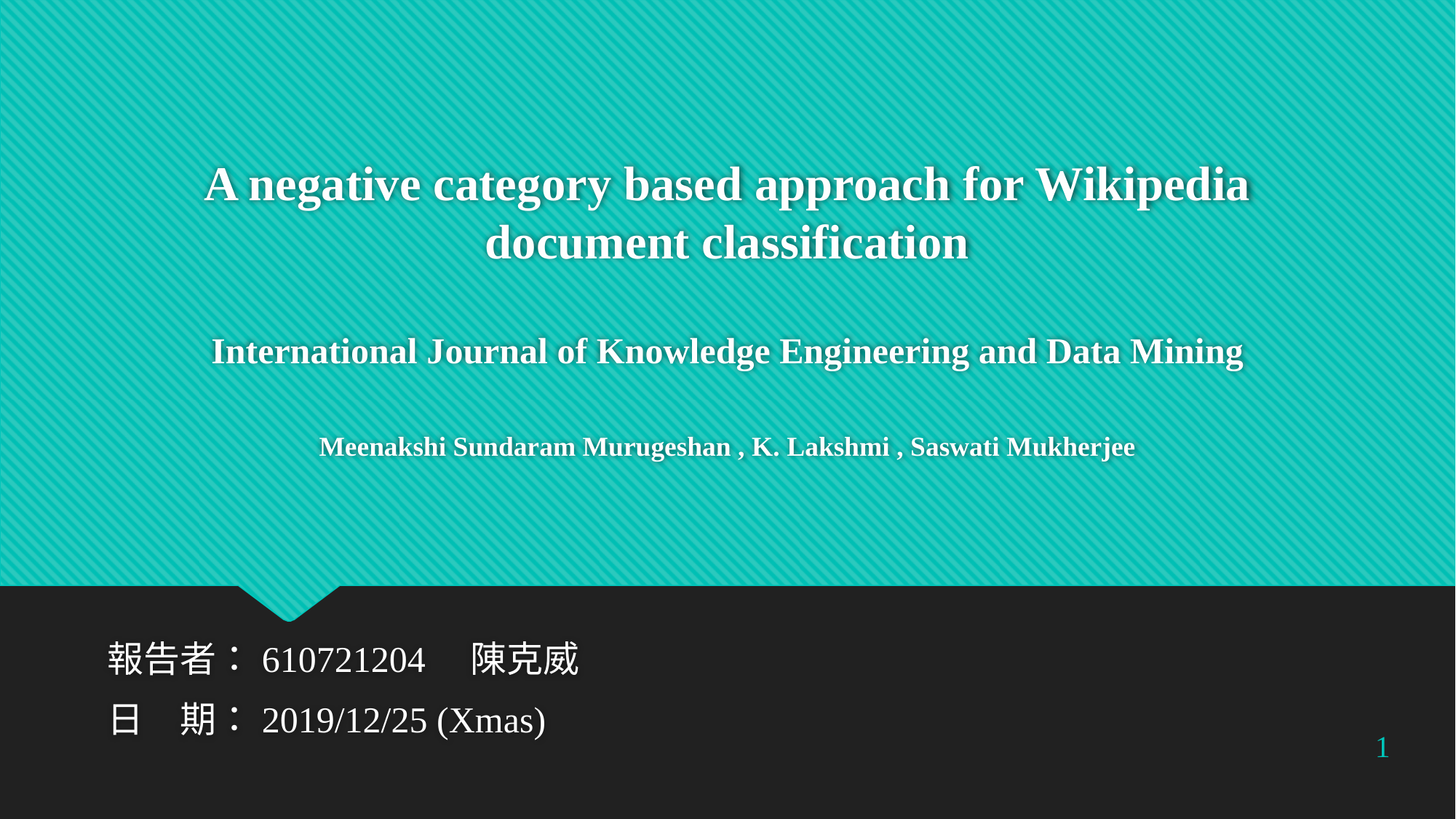

# A negative category based approach for Wikipedia document classification International Journal of Knowledge Engineering and Data Mining Meenakshi Sundaram Murugeshan , K. Lakshmi , Saswati Mukherjee
報告者：610721204　陳克威
日　期：2019/12/25 (Xmas)

1